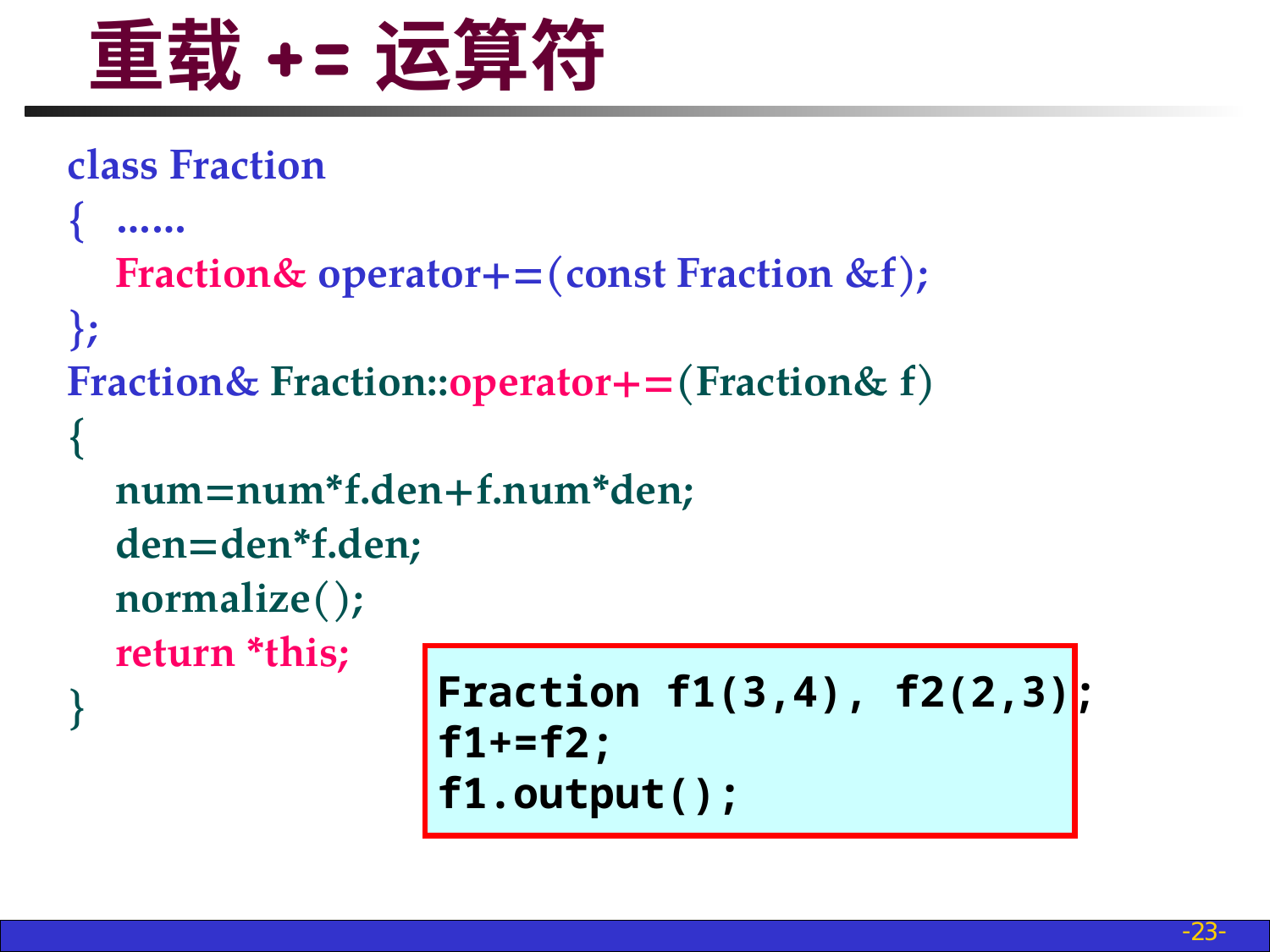

# 重载+=运算符
class Fraction
{	……
	Fraction& operator+=(const Fraction &f);
};
Fraction& Fraction::operator+=(Fraction& f)
{
	num=num*f.den+f.num*den;
	den=den*f.den;
	normalize();
	return *this;
}
Fraction f1(3,4), f2(2,3);
f1+=f2;
f1.output();
-23-